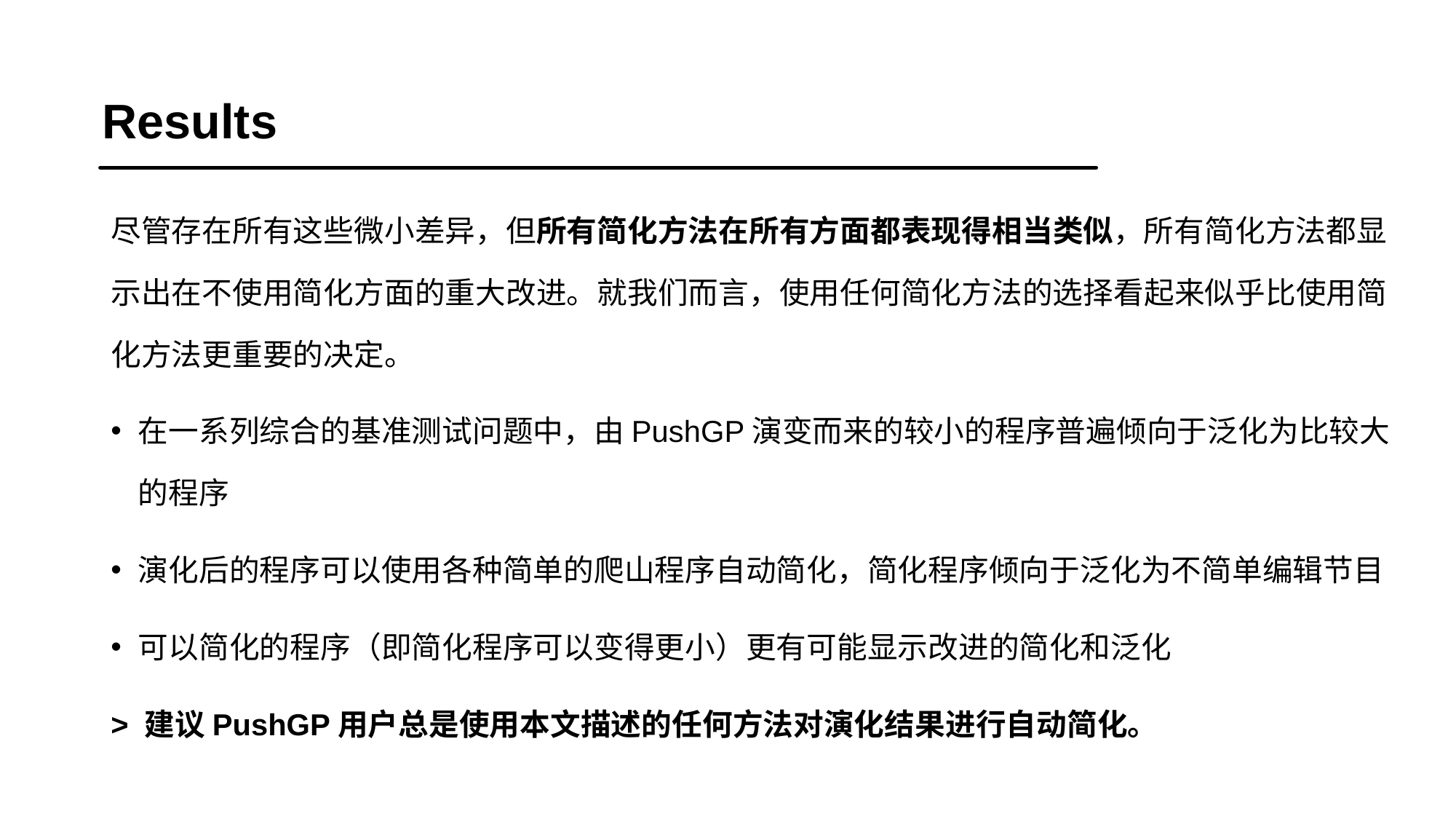

Results
尽管存在所有这些微小差异，但所有简化方法在所有方面都表现得相当类似，所有简化方法都显示出在不使用简化方面的重大改进。就我们而言，使用任何简化方法的选择看起来似乎比使用简化方法更重要的决定。
在一系列综合的基准测试问题中，由PushGP演变而来的较小的程序普遍倾向于泛化为比较大的程序
演化后的程序可以使用各种简单的爬山程序自动简化，简化程序倾向于泛化为不简单编辑节目
可以简化的程序（即简化程序可以变得更小）更有可能显示改进的简化和泛化
> 建议PushGP用户总是使用本文描述的任何方法对演化结果进行自动简化。